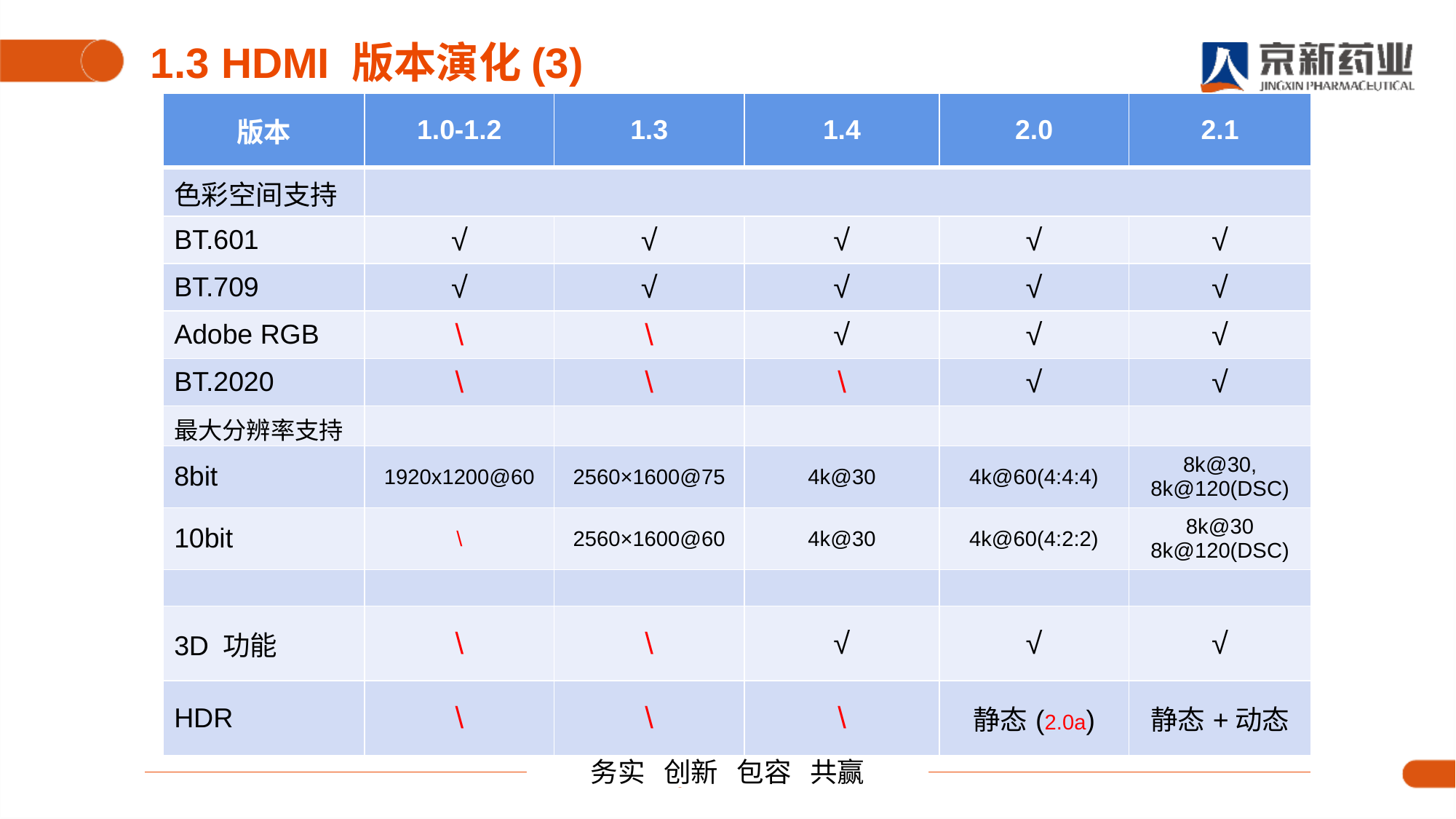

1.3 HDMI 版本演化(3)
| 版本 | 1.0-1.2 | 1.3 | 1.4 | 2.0 | 2.1 |
| --- | --- | --- | --- | --- | --- |
| 色彩空间支持 |  |  |  |  |  |
| BT.601 | √ | √ | √ | √ | √ |
| BT.709 | √ | √ | √ | √ | √ |
| Adobe RGB | \ | \ | √ | √ | √ |
| BT.2020 | \ | \ | \ | √ | √ |
| 最大分辨率支持 |  |  |  |  |  |
| 8bit | 1920x1200@60 | 2560×1600@75 | 4k@30 | 4k@60(4:4:4) | 8k@30, 8k@120(DSC) |
| 10bit | \ | 2560×1600@60 | 4k@30 | 4k@60(4:2:2) | 8k@30 8k@120(DSC) |
|  |  |  |  |  |  |
| 3D 功能 | \ | \ | √ | √ | √ |
| HDR | \ | \ | \ | 静态(2.0a) | 静态+动态 |